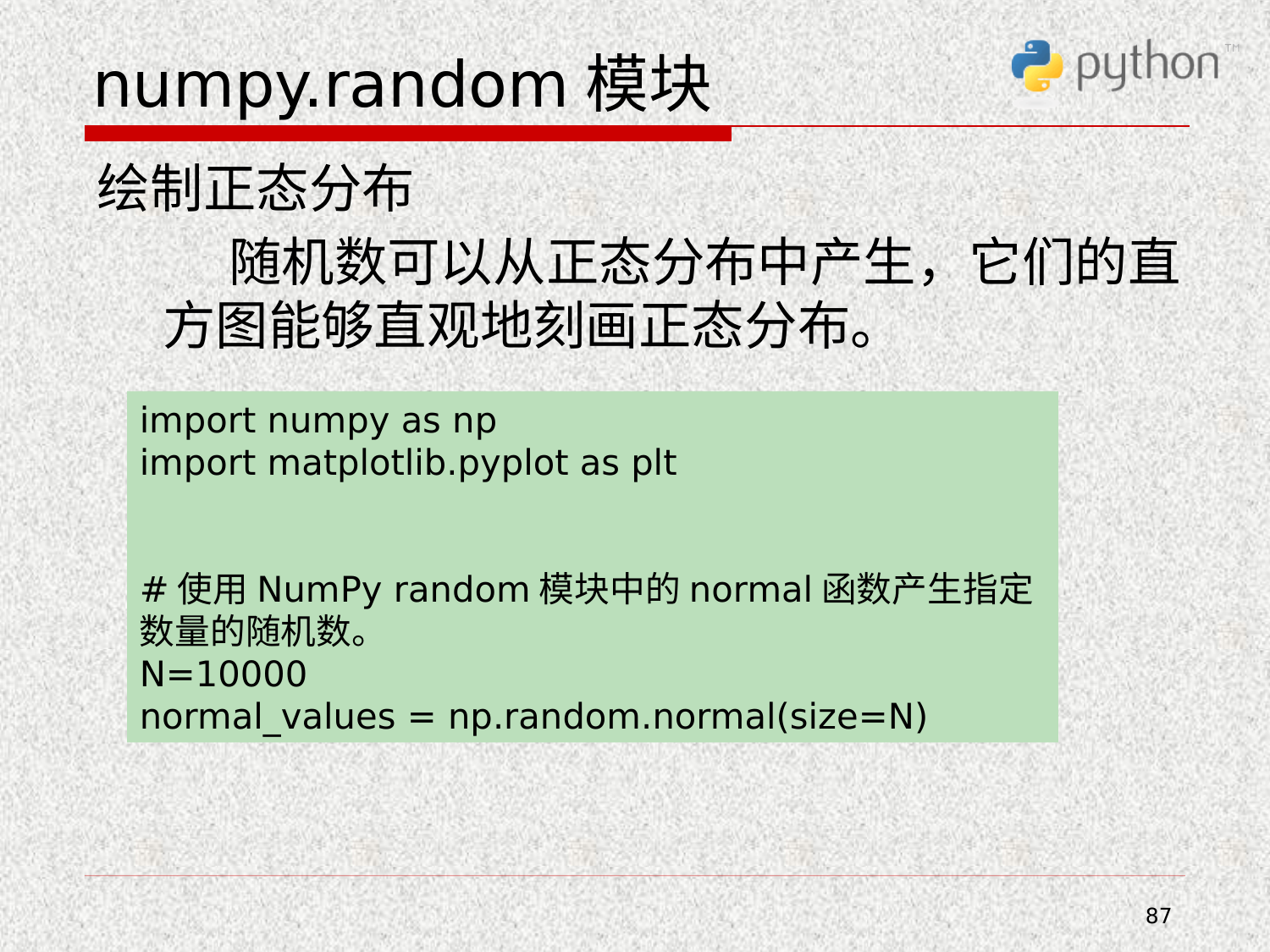

# numpy.random模块
绘制正态分布
          随机数可以从正态分布中产生，它们的直方图能够直观地刻画正态分布。

          而最后一个元素如下计算:
import numpy as np
import matplotlib.pyplot as plt

#使用NumPy random模块中的normal函数产生指定数量的随机数。
N=10000
normal_values = np.random.normal(size=N)
87